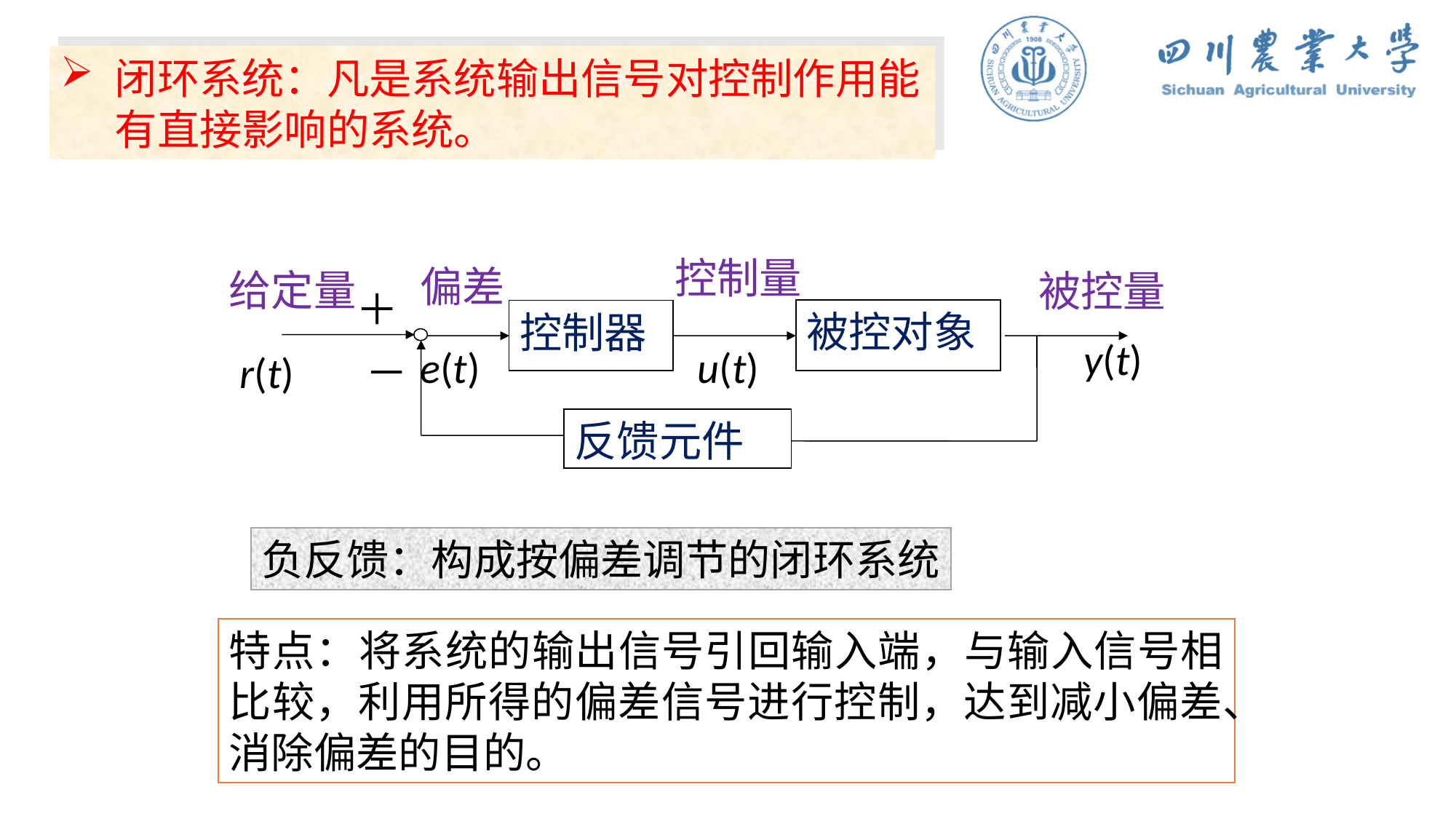

闭环系统：凡是系统输出信号对控制作用能有直接影响的系统。
控制量
偏差
给定量
被控量
＋
被控对象
控制器
y(t)

e(t)

u(t)

r(t)
－
反馈元件

负反馈：构成按偏差调节的闭环系统
特点：将系统的输出信号引回输入端，与输入信号相比较，利用所得的偏差信号进行控制，达到减小偏差、消除偏差的目的。